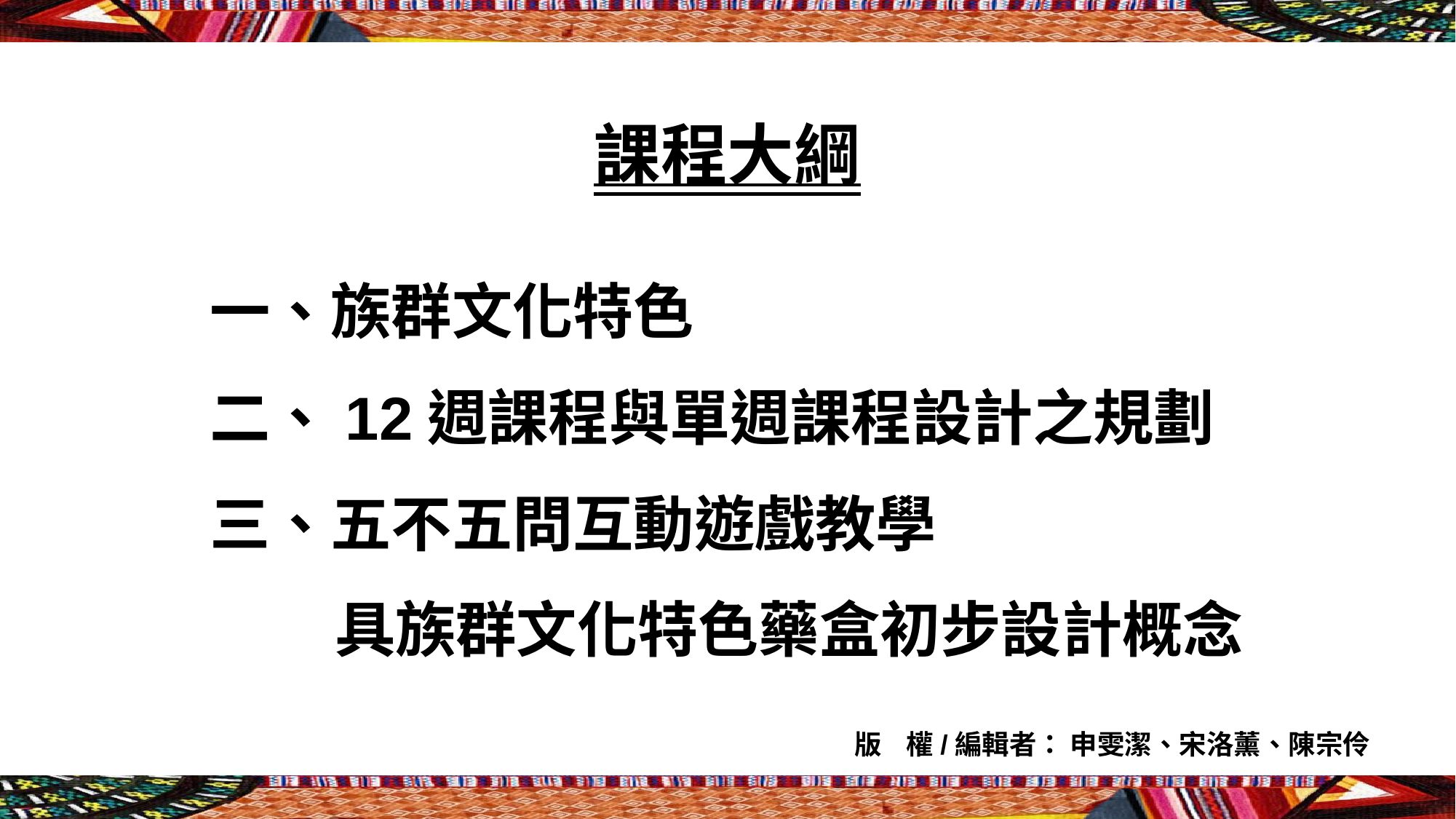

課程大綱

一、族群文化特色
二、12週課程與單週課程設計之規劃
三、五不五問互動遊戲教學
        具族群文化特色藥盒初步設計概念
版    權/編輯者： 申雯潔、宋洛薰、陳宗伶